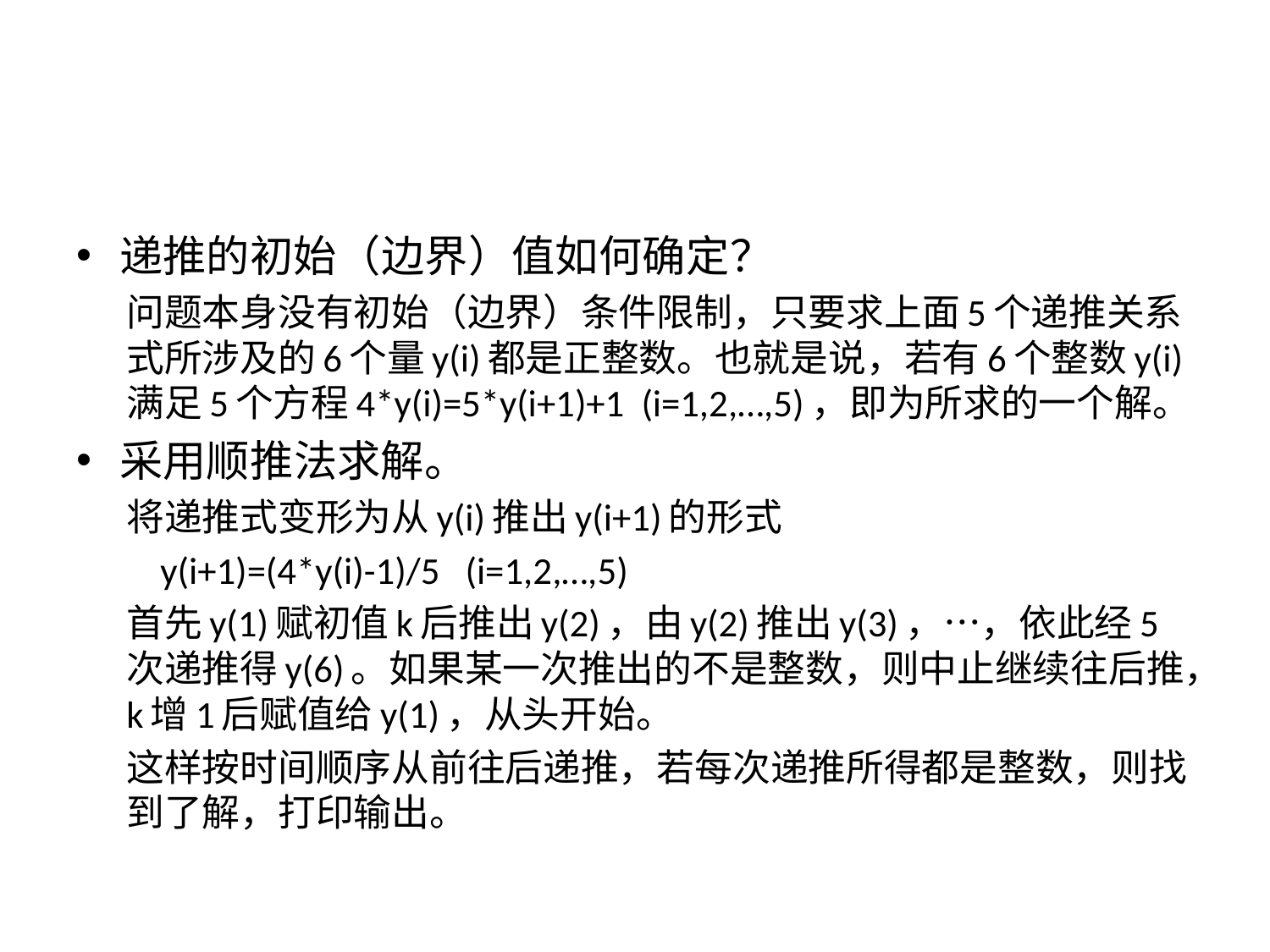

#
递推的初始（边界）值如何确定？
问题本身没有初始（边界）条件限制，只要求上面5个递推关系式所涉及的6个量y(i)都是正整数。也就是说，若有6个整数y(i)满足5个方程4*y(i)=5*y(i+1)+1  (i=1,2,…,5)，即为所求的一个解。
采用顺推法求解。
将递推式变形为从y(i)推出y(i+1)的形式
    y(i+1)=(4*y(i)-1)/5   (i=1,2,…,5)
首先y(1)赋初值k后推出y(2)，由y(2)推出y(3)，…，依此经5次递推得y(6)。如果某一次推出的不是整数，则中止继续往后推，k增1后赋值给y(1)，从头开始。
这样按时间顺序从前往后递推，若每次递推所得都是整数，则找到了解，打印输出。